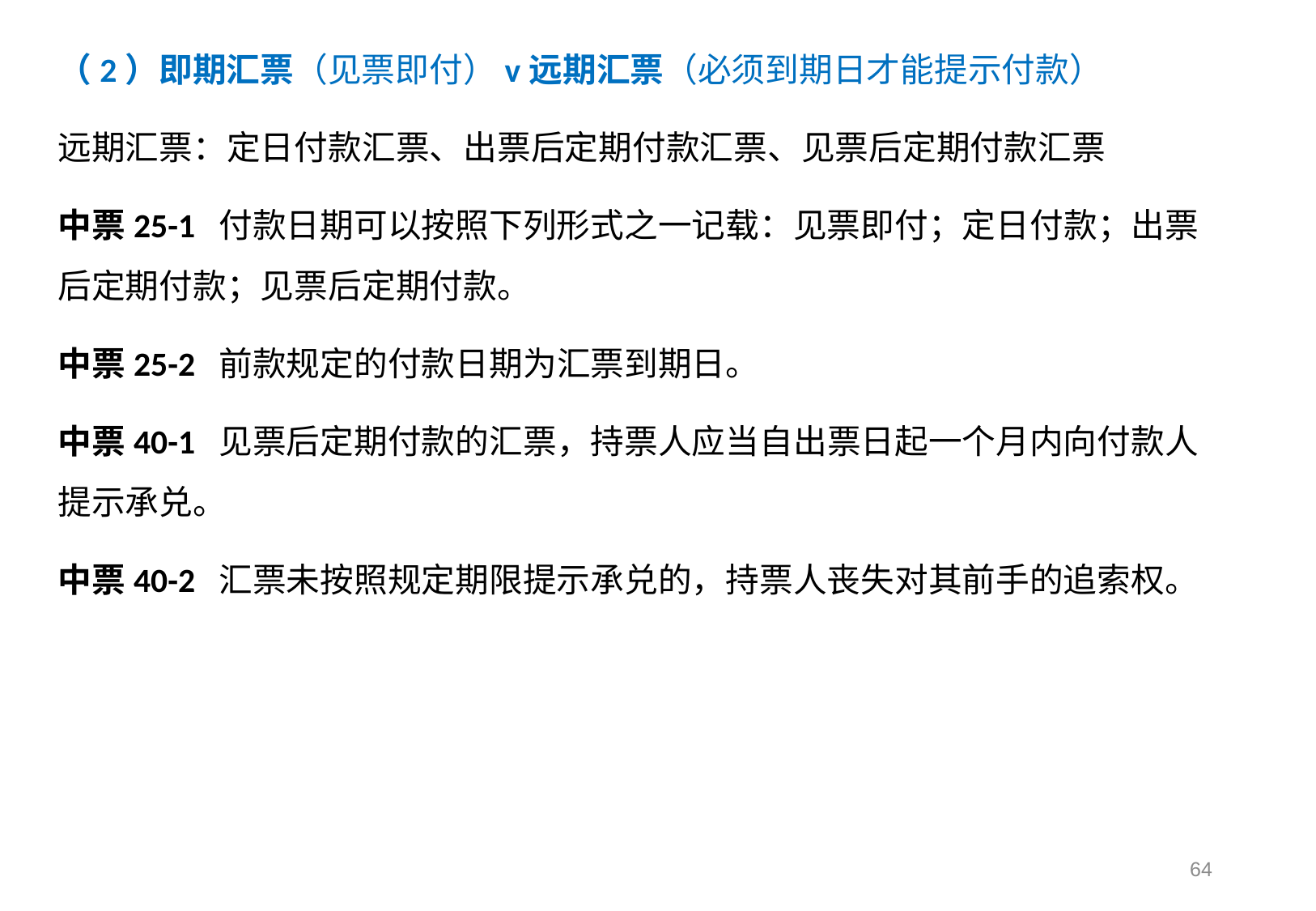

（2）即期汇票（见票即付）v远期汇票（必须到期日才能提示付款）
远期汇票：定日付款汇票、出票后定期付款汇票、见票后定期付款汇票
中票25-1  付款日期可以按照下列形式之一记载：见票即付；定日付款；出票后定期付款；见票后定期付款。
中票25-2  前款规定的付款日期为汇票到期日。
中票40-1  见票后定期付款的汇票，持票人应当自出票日起一个月内向付款人提示承兑。
中票40-2  汇票未按照规定期限提示承兑的，持票人丧失对其前手的追索权。
64